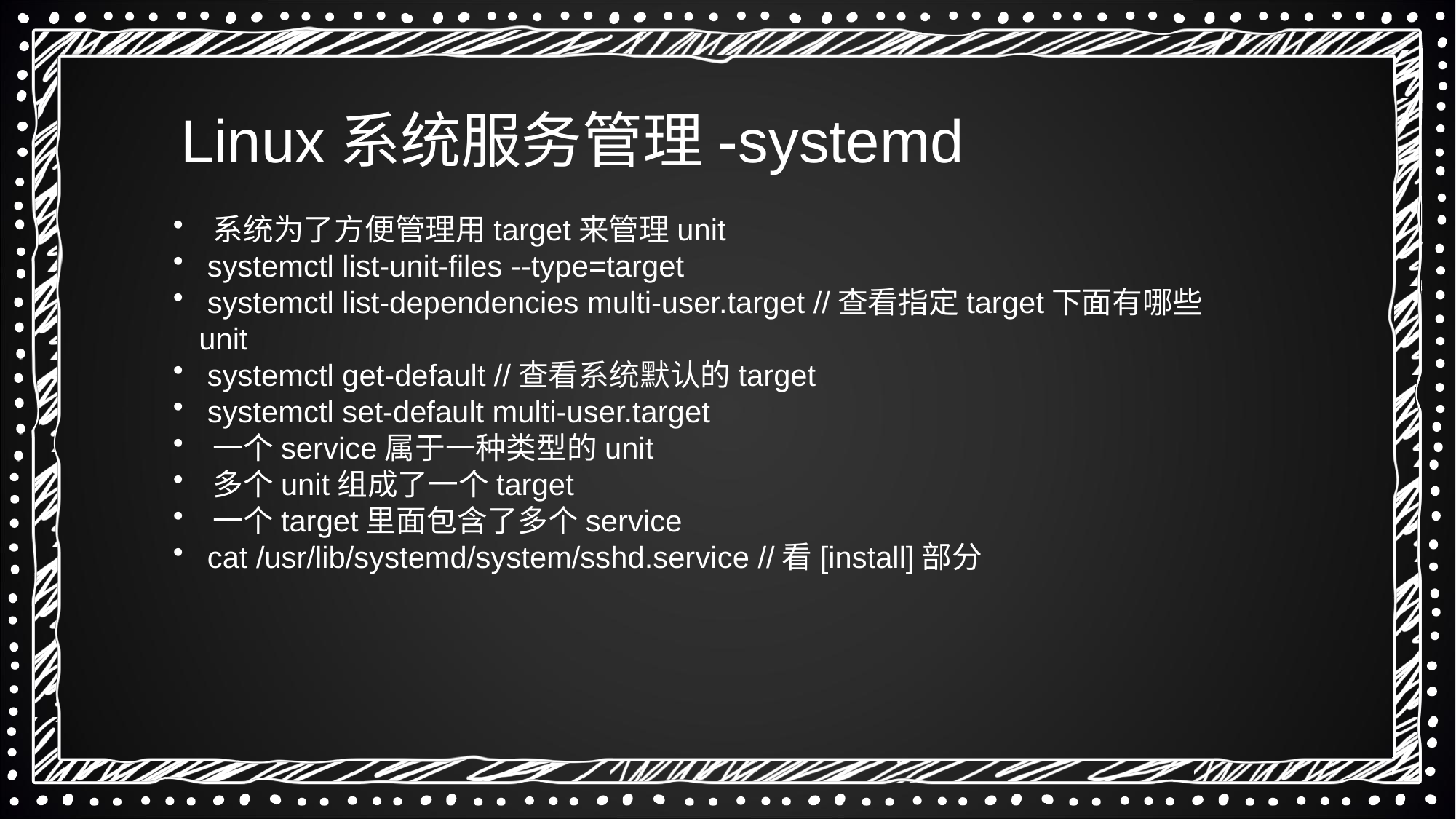

Linux系统服务管理-systemd
 系统为了方便管理用target来管理unit
 systemctl list-unit-files --type=target
 systemctl list-dependencies multi-user.target //查看指定target下面有哪些unit
 systemctl get-default //查看系统默认的target
 systemctl set-default multi-user.target
 一个service属于一种类型的unit
 多个unit组成了一个target
 一个target里面包含了多个service
 cat /usr/lib/systemd/system/sshd.service //看[install]部分